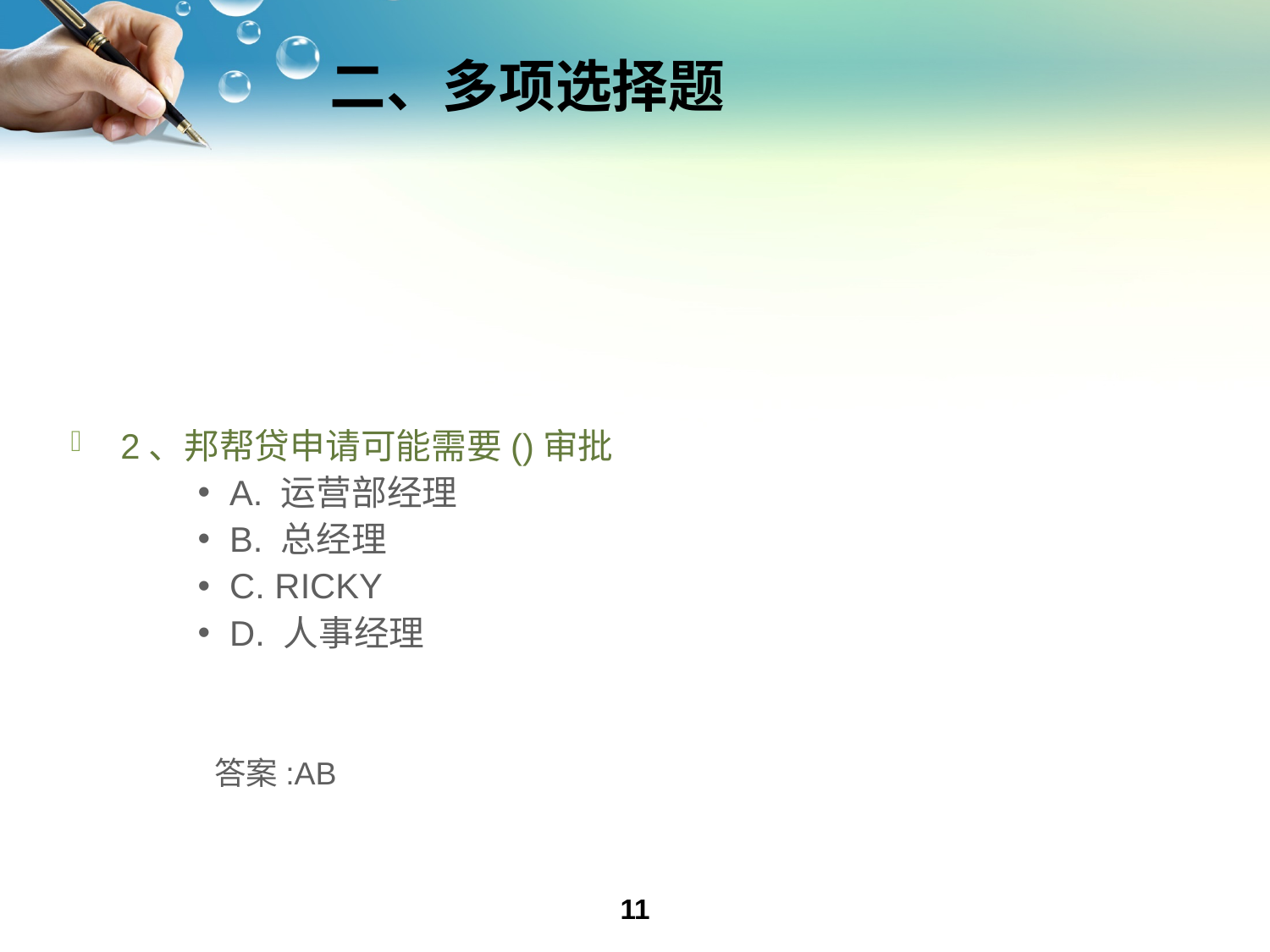

# 二、多项选择题

2、邦帮贷申请可能需要()审批
A. 运营部经理
B. 总经理
C. RICKY
D. 人事经理

答案:AB
11